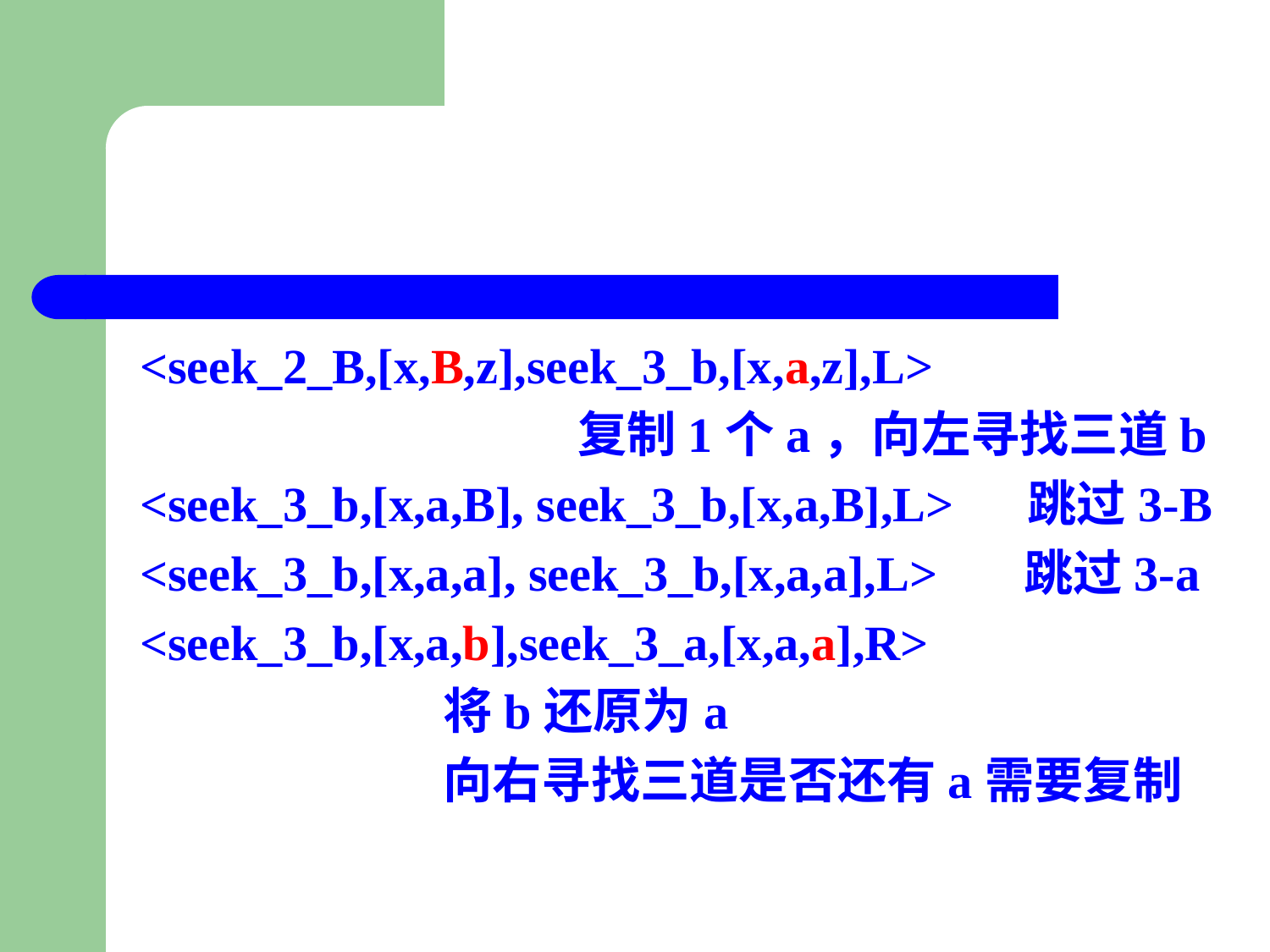

<seek_2_B,[x,B,z],seek_3_b,[x,a,z],L>
                                      复制1个a，向左寻找三道b
<seek_3_b,[x,a,B], seek_3_b,[x,a,B],L>     跳过3-B
<seek_3_b,[x,a,a], seek_3_b,[x,a,a],L>      跳过3-a
<seek_3_b,[x,a,b],seek_3_a,[x,a,a],R>
                          将b还原为a
                          向右寻找三道是否还有a需要复制